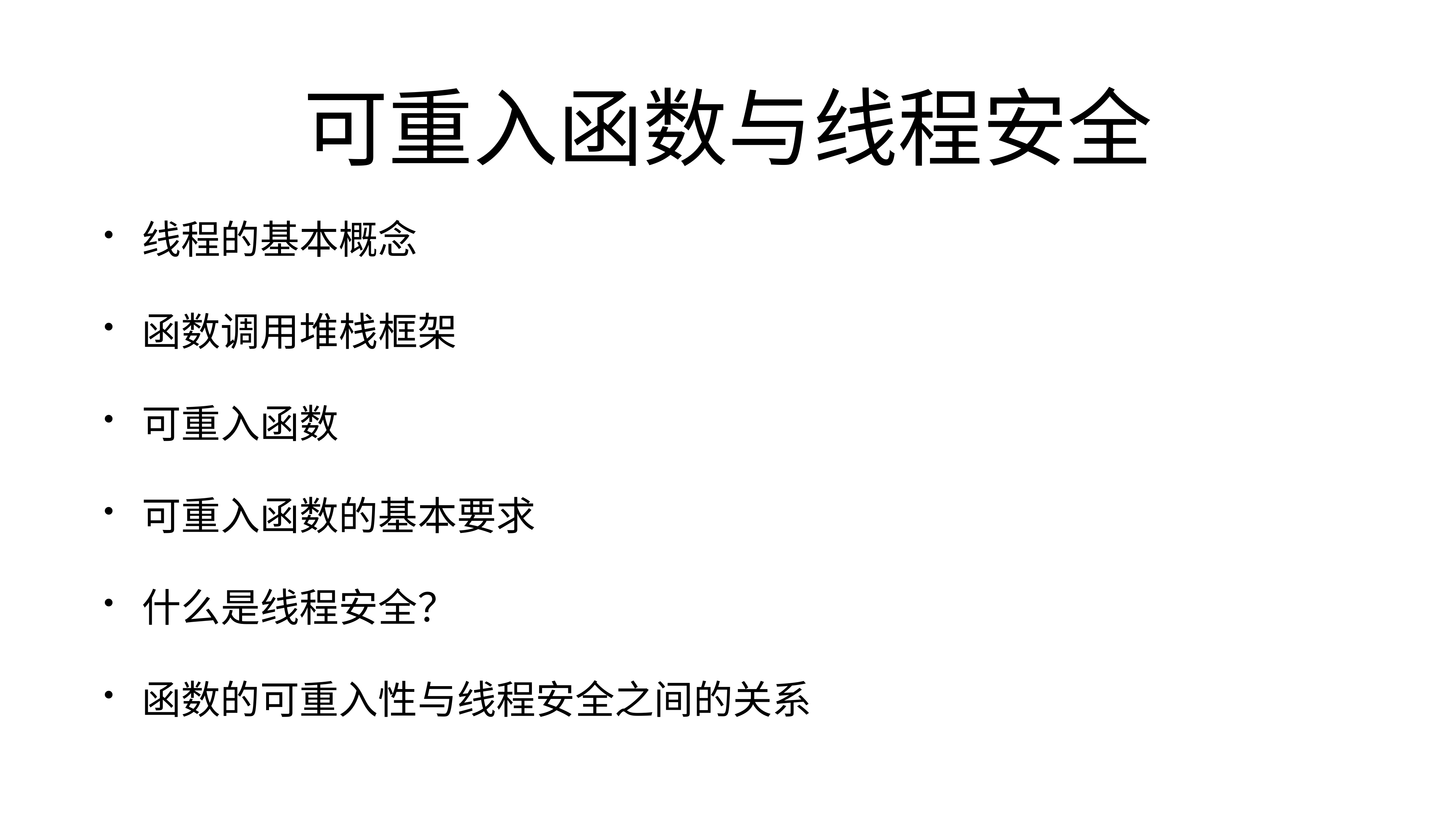

# 可重入函数与线程安全
线程的基本概念
函数调用堆栈框架
可重入函数
可重入函数的基本要求
什么是线程安全？
函数的可重入性与线程安全之间的关系